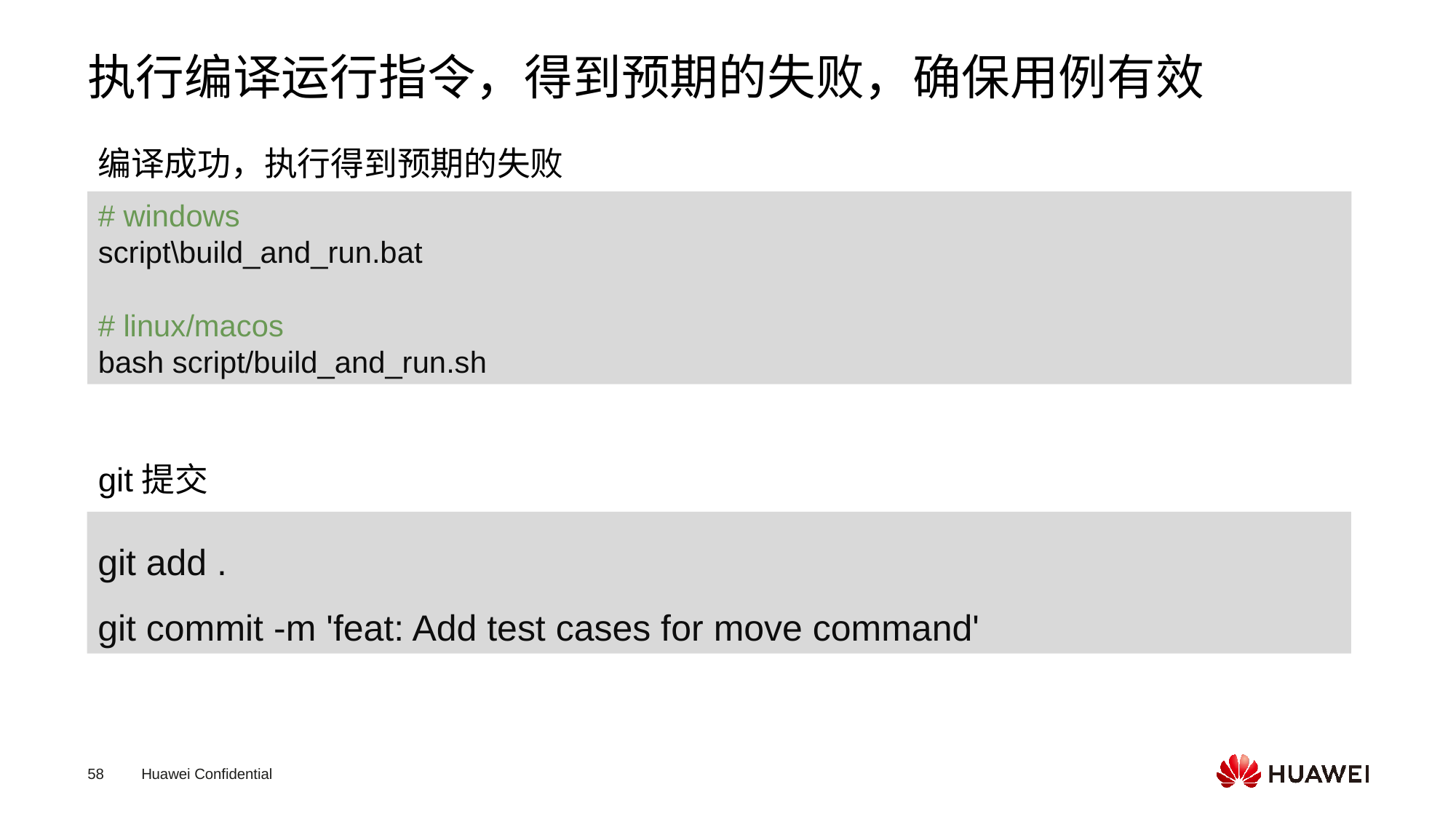

# 执行编译运行指令，得到预期的失败，确保用例有效
编译成功，执行得到预期的失败
# windows
script\build_and_run.bat
# linux/macos
bash script/build_and_run.sh
git提交
git add .
git commit -m 'feat: Add test cases for move command'